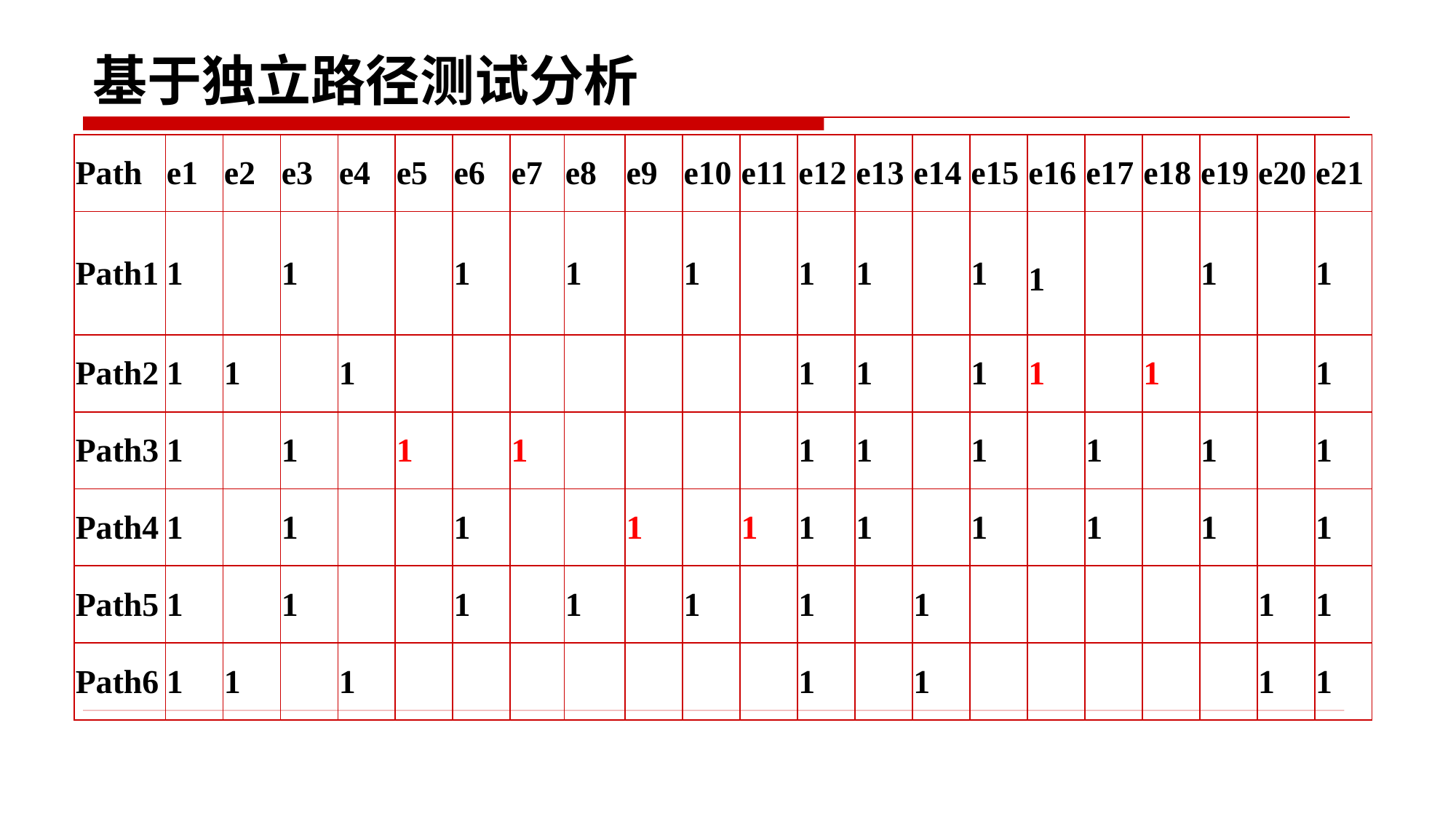

# 基于独立路径测试分析
| Path | e1 | e2 | e3 | e4 | e5 | e6 | e7 | e8 | e9 | e10 | e11 | e12 | e13 | e14 | e15 | e16 | e17 | e18 | e19 | e20 | e21 |
| --- | --- | --- | --- | --- | --- | --- | --- | --- | --- | --- | --- | --- | --- | --- | --- | --- | --- | --- | --- | --- | --- |
| Path1 | 1 |  | 1 |  |  | 1 |  | 1 |  | 1 |  | 1 | 1 |  | 1 | 1 |  |  | 1 |  | 1 |
| Path2 | 1 | 1 |  | 1 |  |  |  |  |  |  |  | 1 | 1 |  | 1 | 1 |  | 1 |  |  | 1 |
| Path3 | 1 |  | 1 |  | 1 |  | 1 |  |  |  |  | 1 | 1 |  | 1 |  | 1 |  | 1 |  | 1 |
| Path4 | 1 |  | 1 |  |  | 1 |  |  | 1 |  | 1 | 1 | 1 |  | 1 |  | 1 |  | 1 |  | 1 |
| Path5 | 1 |  | 1 |  |  | 1 |  | 1 |  | 1 |  | 1 |  | 1 |  |  |  |  |  | 1 | 1 |
| Path6 | 1 | 1 |  | 1 |  |  |  |  |  |  |  | 1 |  | 1 |  |  |  |  |  | 1 | 1 |